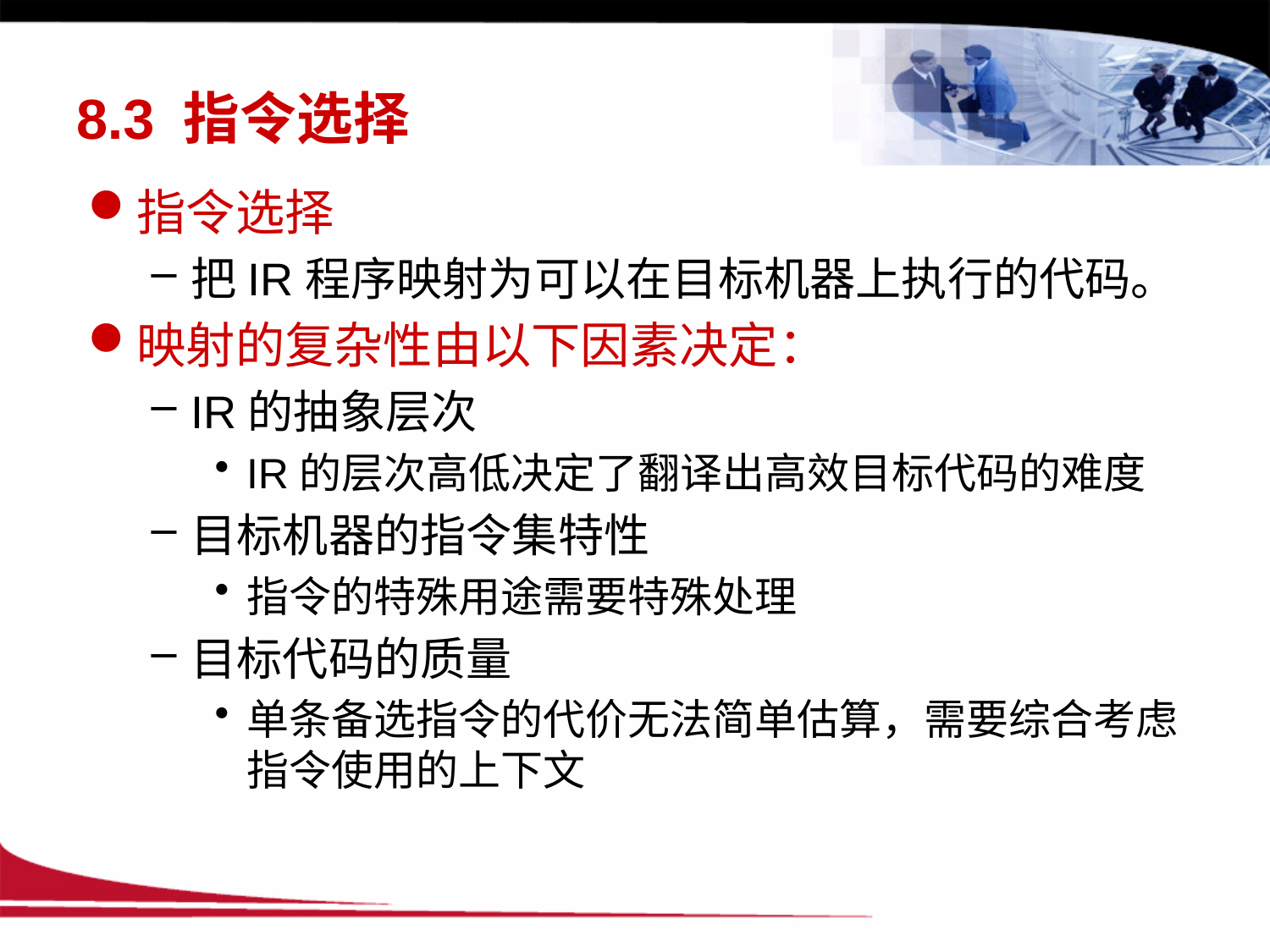

# 8.3 指令选择
指令选择
把IR程序映射为可以在目标机器上执行的代码。
映射的复杂性由以下因素决定：
IR的抽象层次
IR的层次高低决定了翻译出高效目标代码的难度
目标机器的指令集特性
指令的特殊用途需要特殊处理
目标代码的质量
单条备选指令的代价无法简单估算，需要综合考虑指令使用的上下文